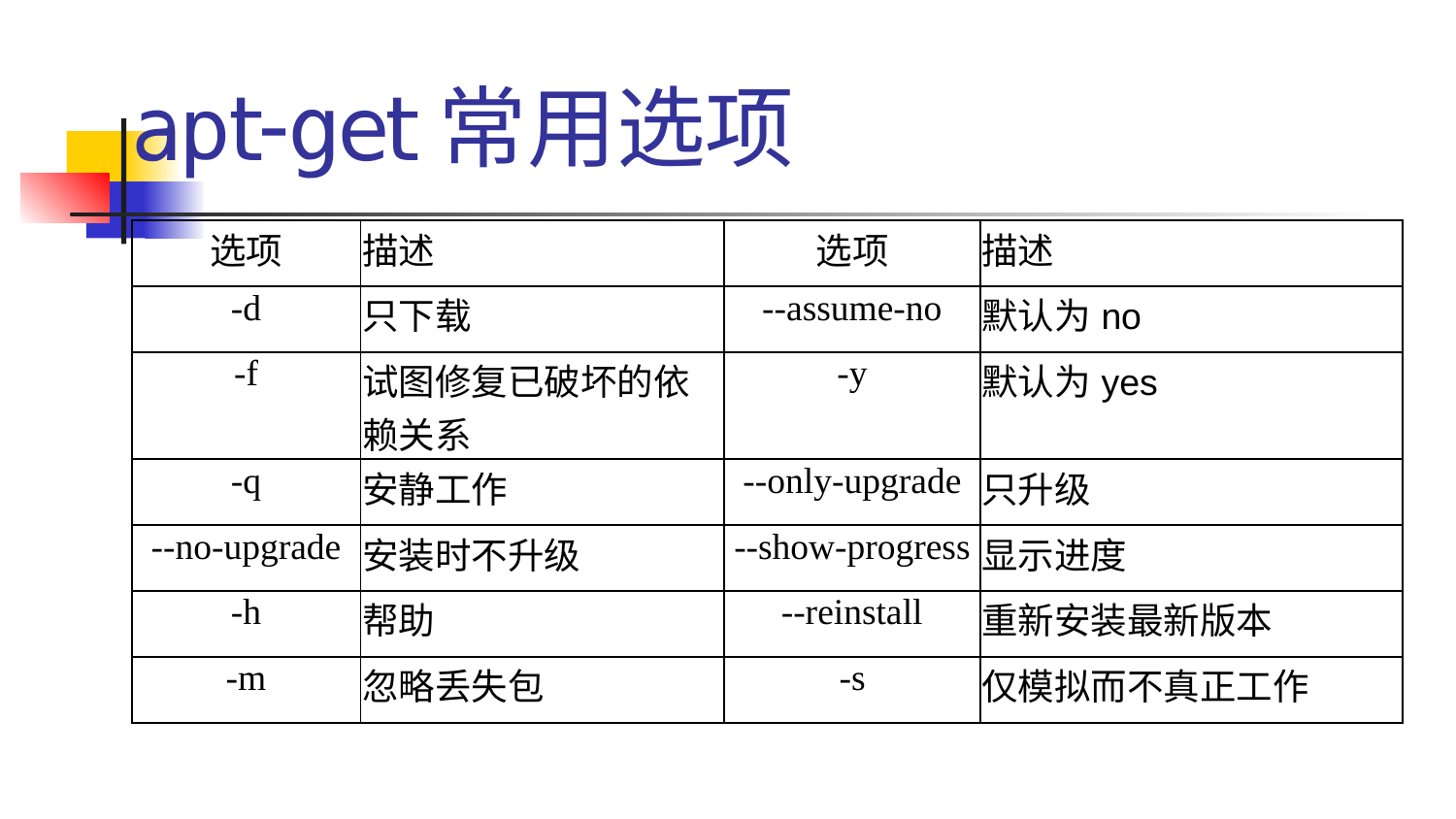

# apt-get常用选项

| 选项 | 描述 | 选项 | 描述 |
| --- | --- | --- | --- |
| -d | 只下载 | --assume-no | 默认为no |
| -f | 试图修复已破坏的依赖关系 | -y | 默认为yes |
| -q | 安静工作 | --only-upgrade | 只升级 |
| --no-upgrade | 安装时不升级 | --show-progress | 显示进度 |
| -h | 帮助 | --reinstall | 重新安装最新版本 |
| -m | 忽略丢失包 | -s | 仅模拟而不真正工作 |